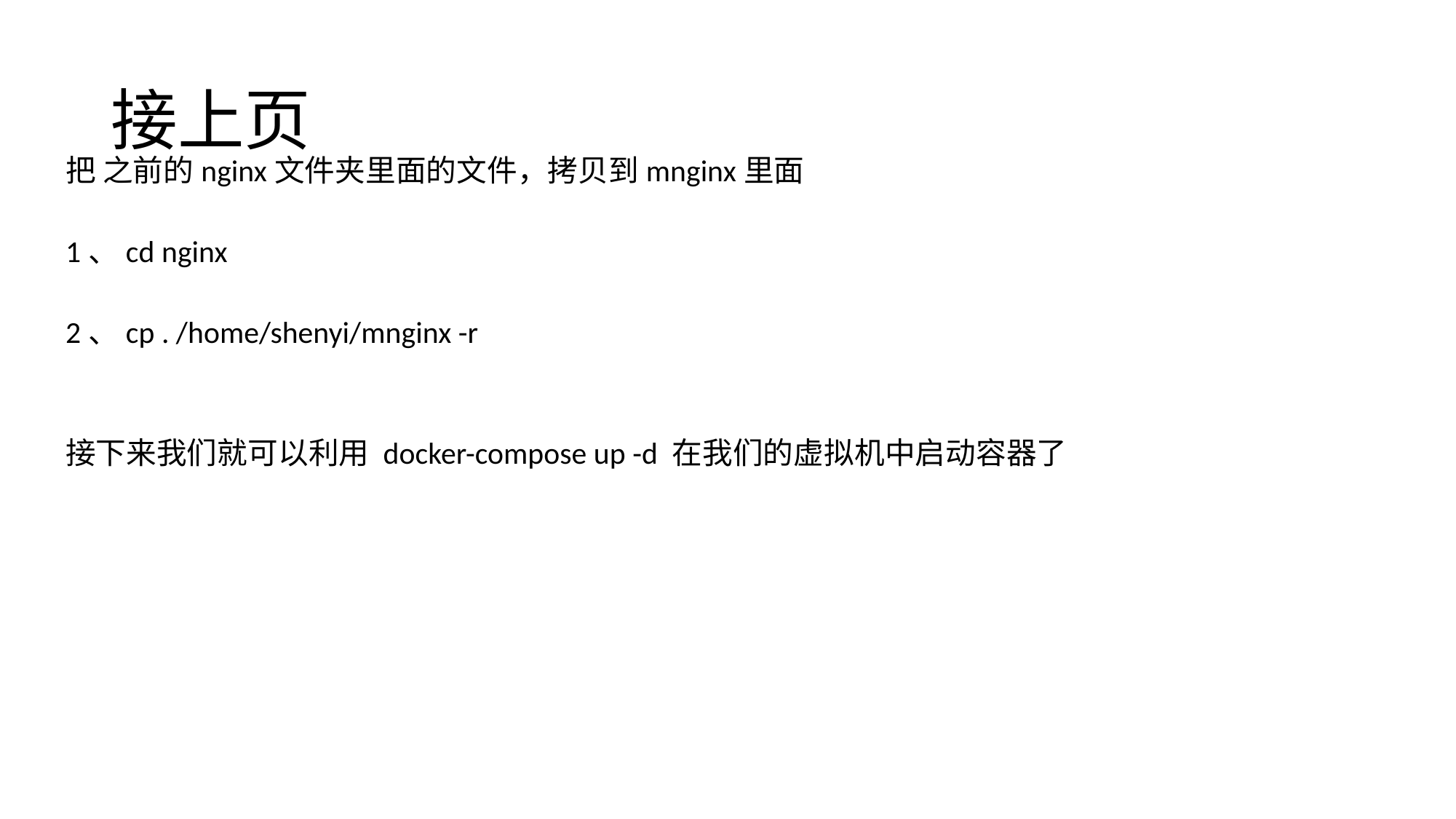

# 接上页
把 之前的nginx文件夹里面的文件，拷贝到mnginx里面

1、cd nginx

2、cp . /home/shenyi/mnginx -r

接下来我们就可以利用 docker-compose up -d 在我们的虚拟机中启动容器了